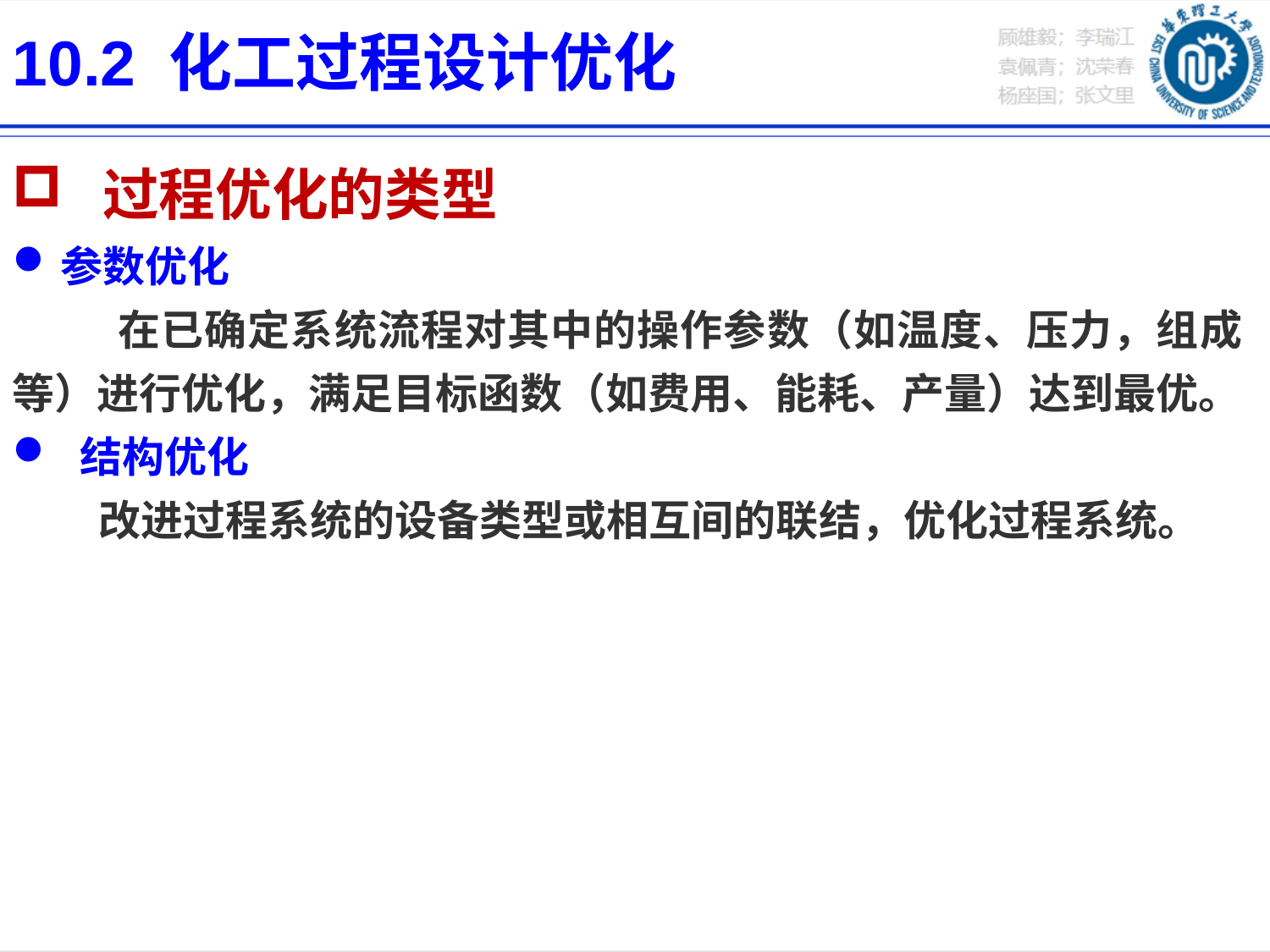

10.2 化工过程设计优化
 过程优化的类型
参数优化
         在已确定系统流程对其中的操作参数（如温度、压力，组成等）进行优化，满足目标函数（如费用、能耗、产量）达到最优。
 结构优化
        改进过程系统的设备类型或相互间的联结，优化过程系统。